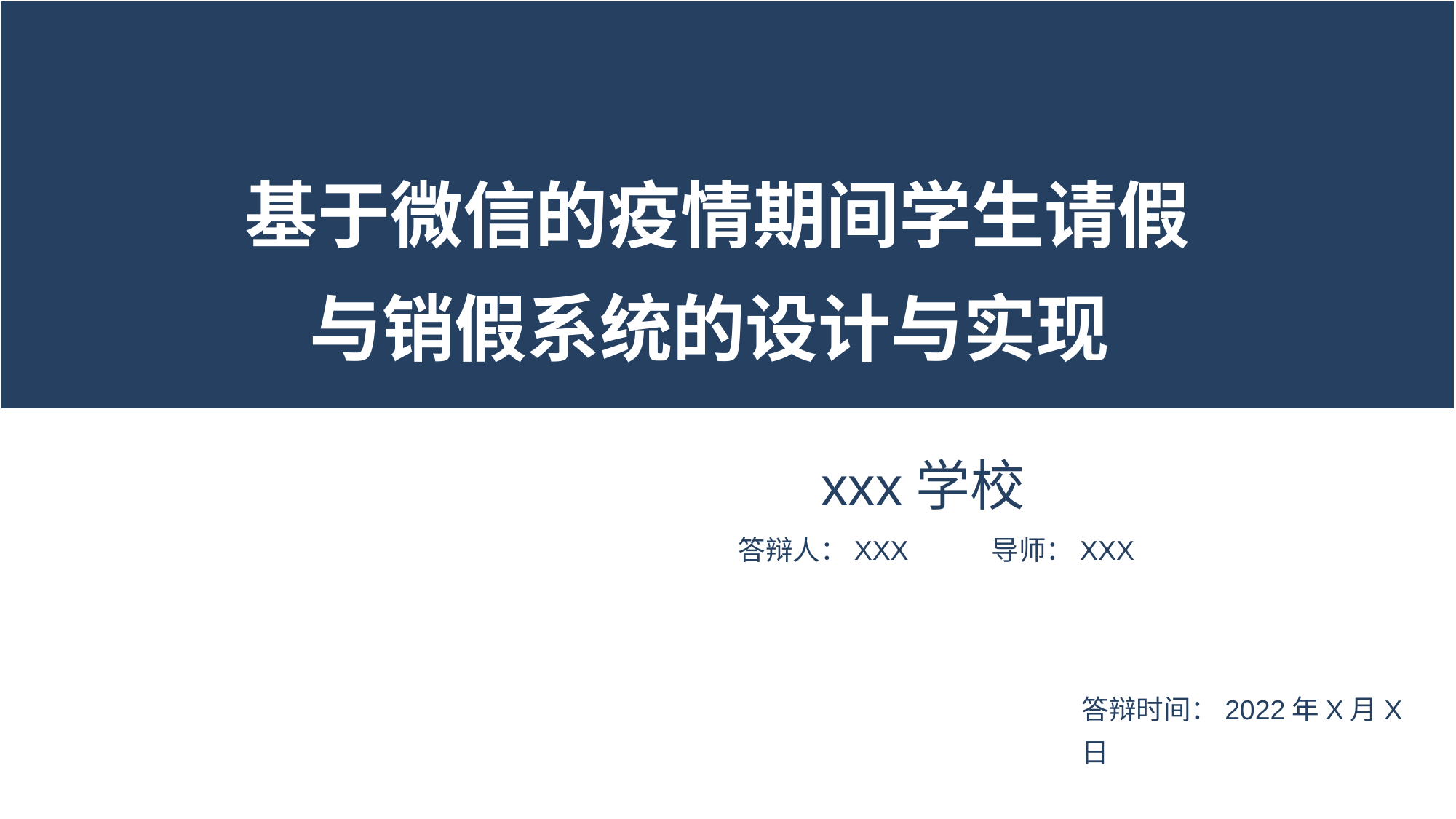

# 基于微信的疫情期间学生请假与销假系统的设计与实现
xxx学校
答辩人：XXX          导师：XXX
答辩时间：2022年X月X日